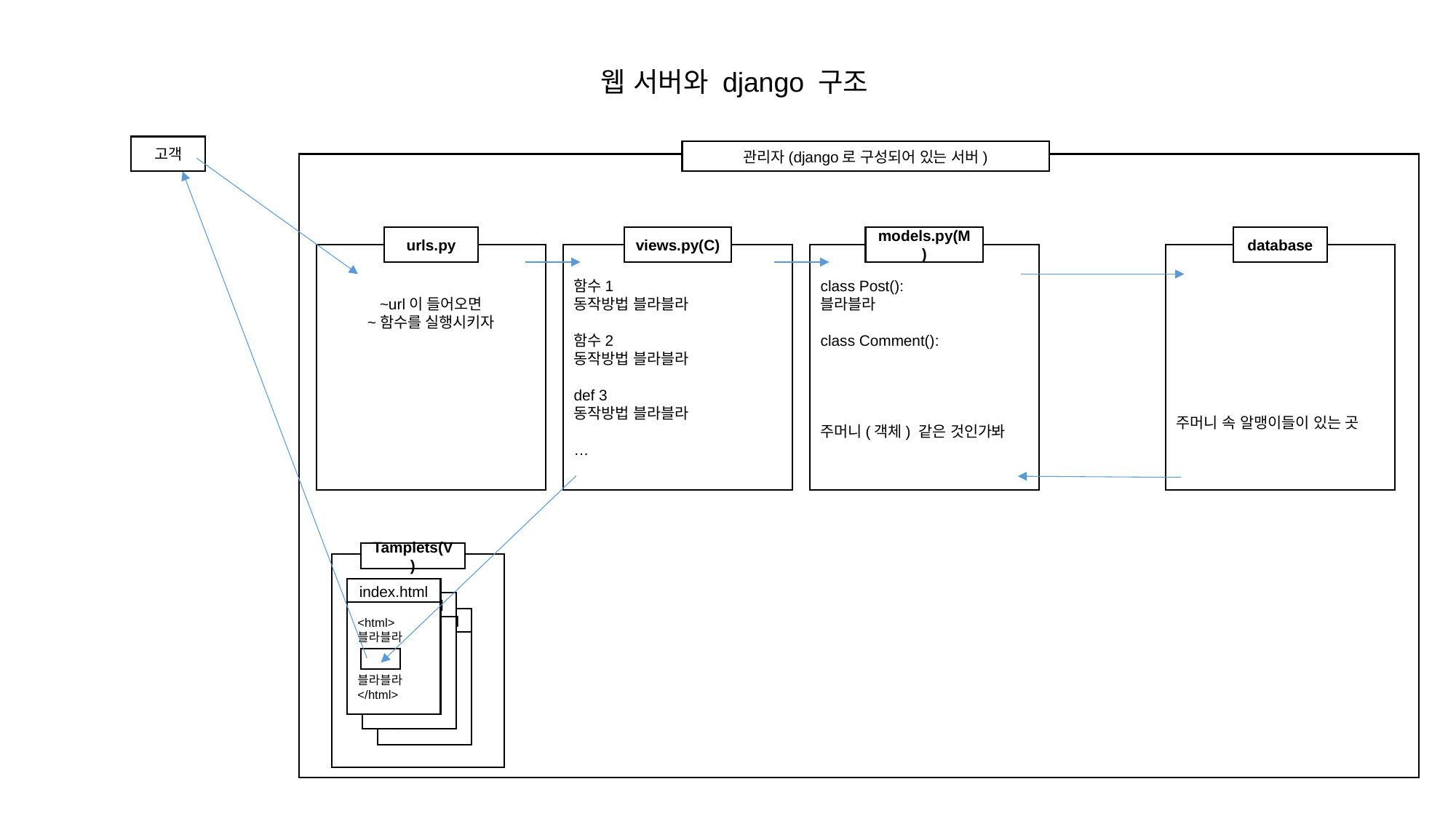

웹 서버와 django 구조
고객
관리자(django로 구성되어 있는 서버)

urls.py

~url이 들어오면
~함수를 실행시키자

views.py(C)
함수1
동작방법 블라블라

함수2
동작방법 블라블라

def 3
동작방법 블라블라

…
models.py(M)

class Post():
블라블라

class Comment():

주머니(객체) 같은 것인가봐

database

주머니 속 알맹이들이 있는 곳
Tamplets(V)

index.html
<html>
블라블라

블라블라
</html>

index.html
<html>
블라블라

블라블라
</html>

index.html
<html>
블라블라

블라블라
</html>